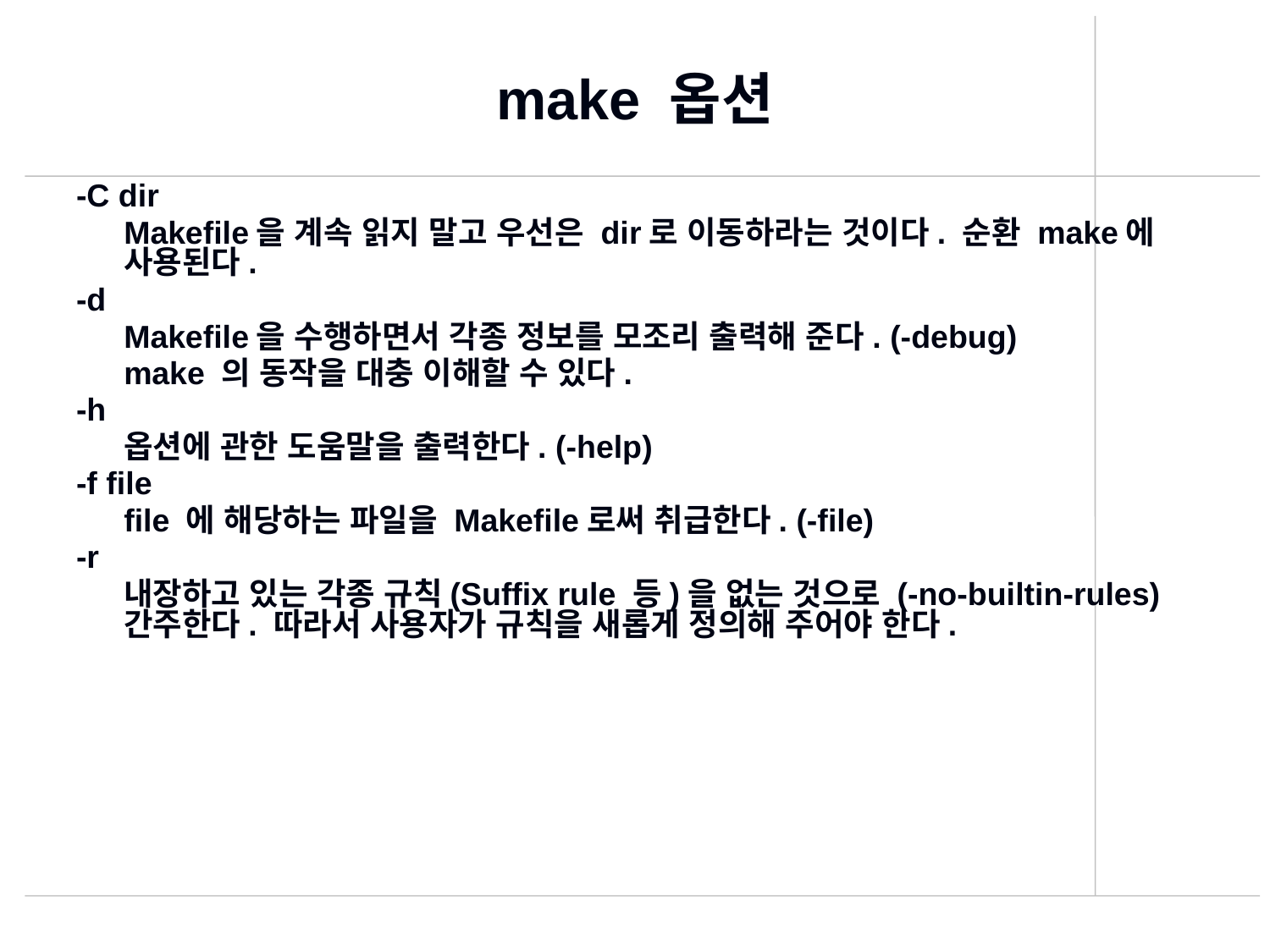

# make 옵션
-C dir
	Makefile을 계속 읽지 말고 우선은 dir로 이동하라는 것이다. 순환 make에 사용된다.
-d
	Makefile을 수행하면서 각종 정보를 모조리 출력해 준다. (-debug)
	make 의 동작을 대충 이해할 수 있다.
-h
	옵션에 관한 도움말을 출력한다. (-help)
-f file
	file 에 해당하는 파일을 Makefile로써 취급한다. (-file)
-r
	내장하고 있는 각종 규칙(Suffix rule 등)을 없는 것으로 (-no-builtin-rules)간주한다. 따라서 사용자가 규칙을 새롭게 정의해 주어야 한다.
437